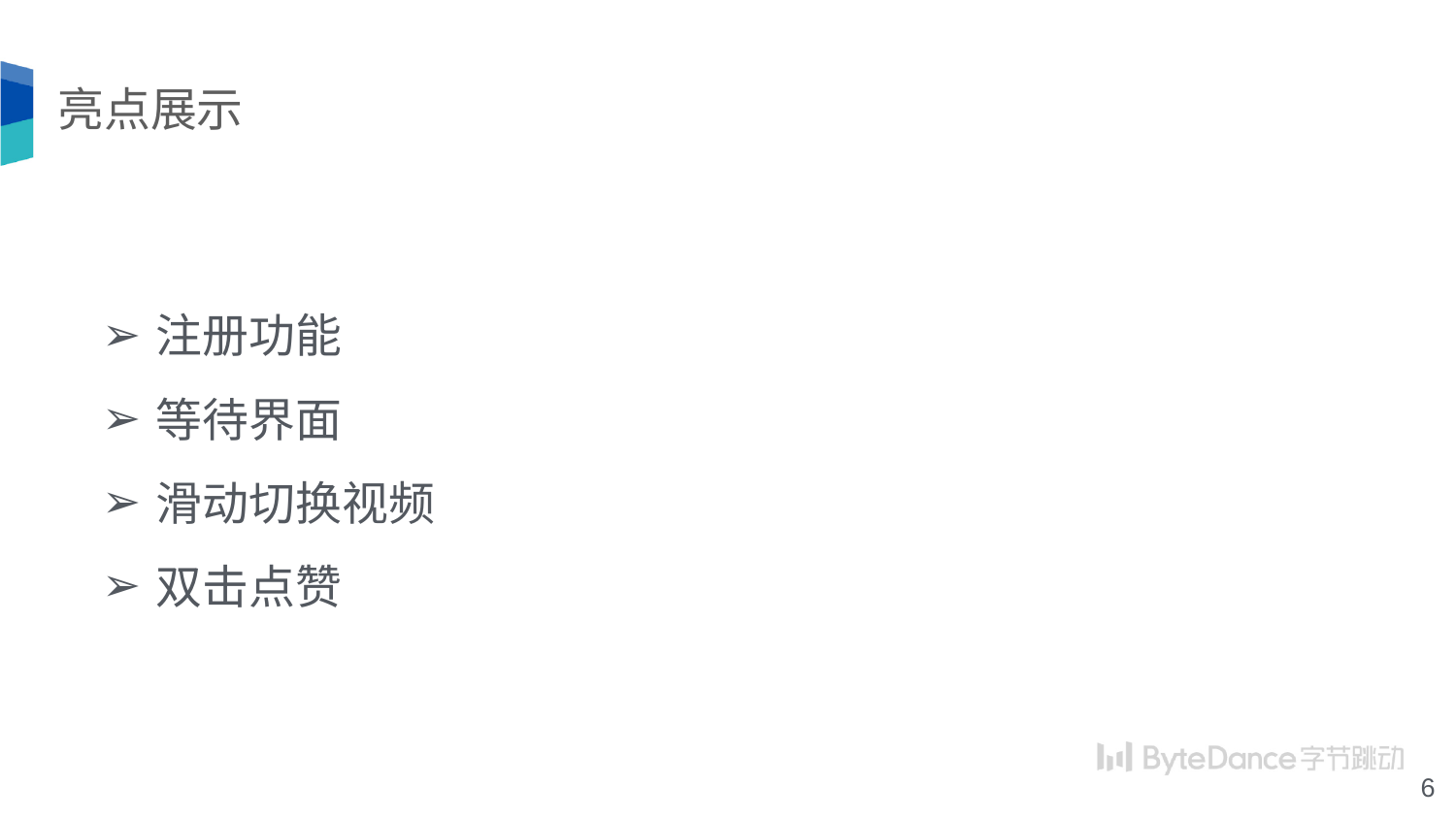

# 亮点展示
注册功能
等待界面
滑动切换视频
双击点赞
6